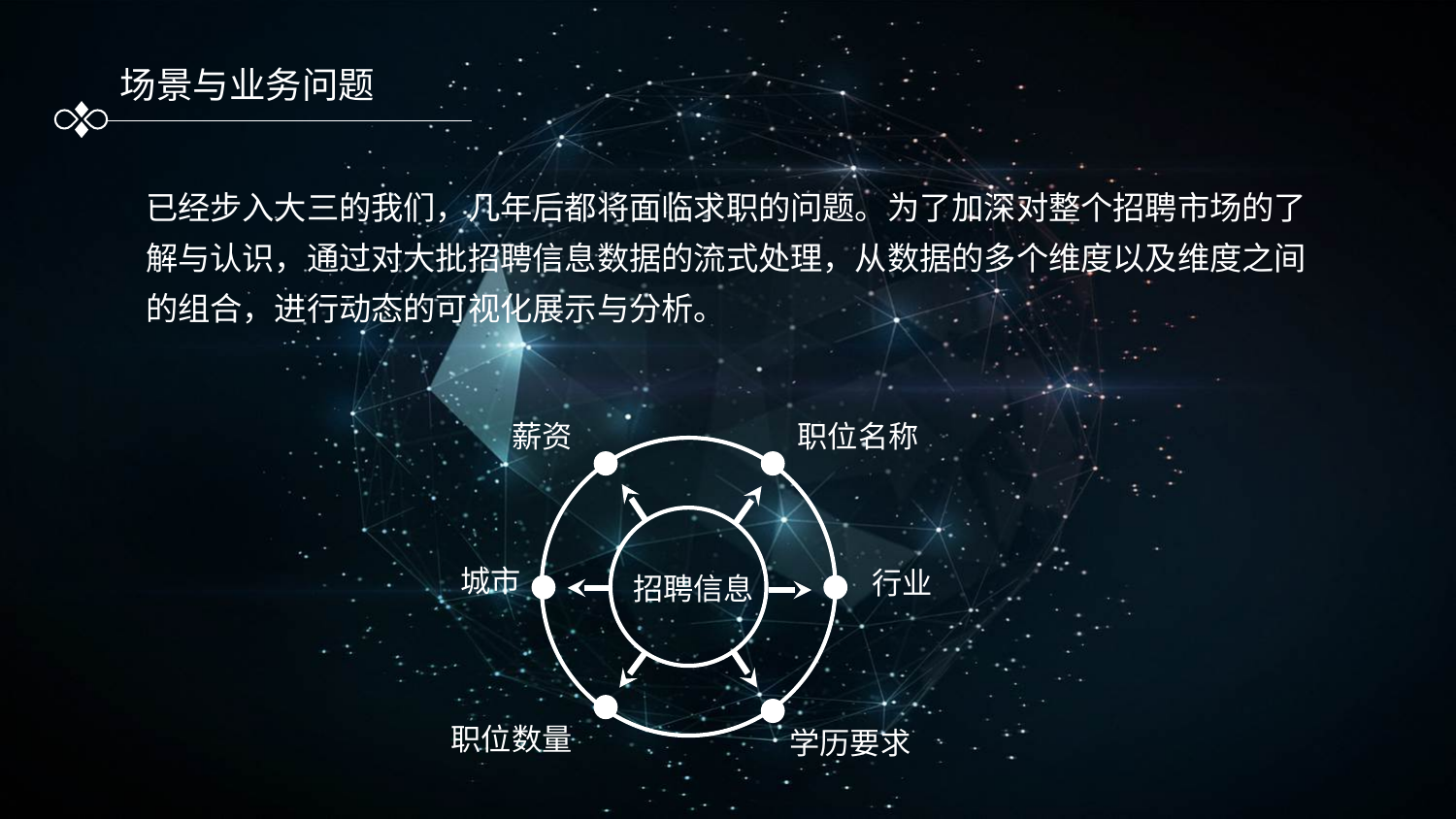

场景与业务问题

已经步入大三的我们，几年后都将面临求职的问题。为了加深对整个招聘市场的了解与认识，通过对大批招聘信息数据的流式处理，从数据的多个维度以及维度之间的组合，进行动态的可视化展示与分析。
职位名称
薪资

招聘信息
城市
行业
职位数量
学历要求